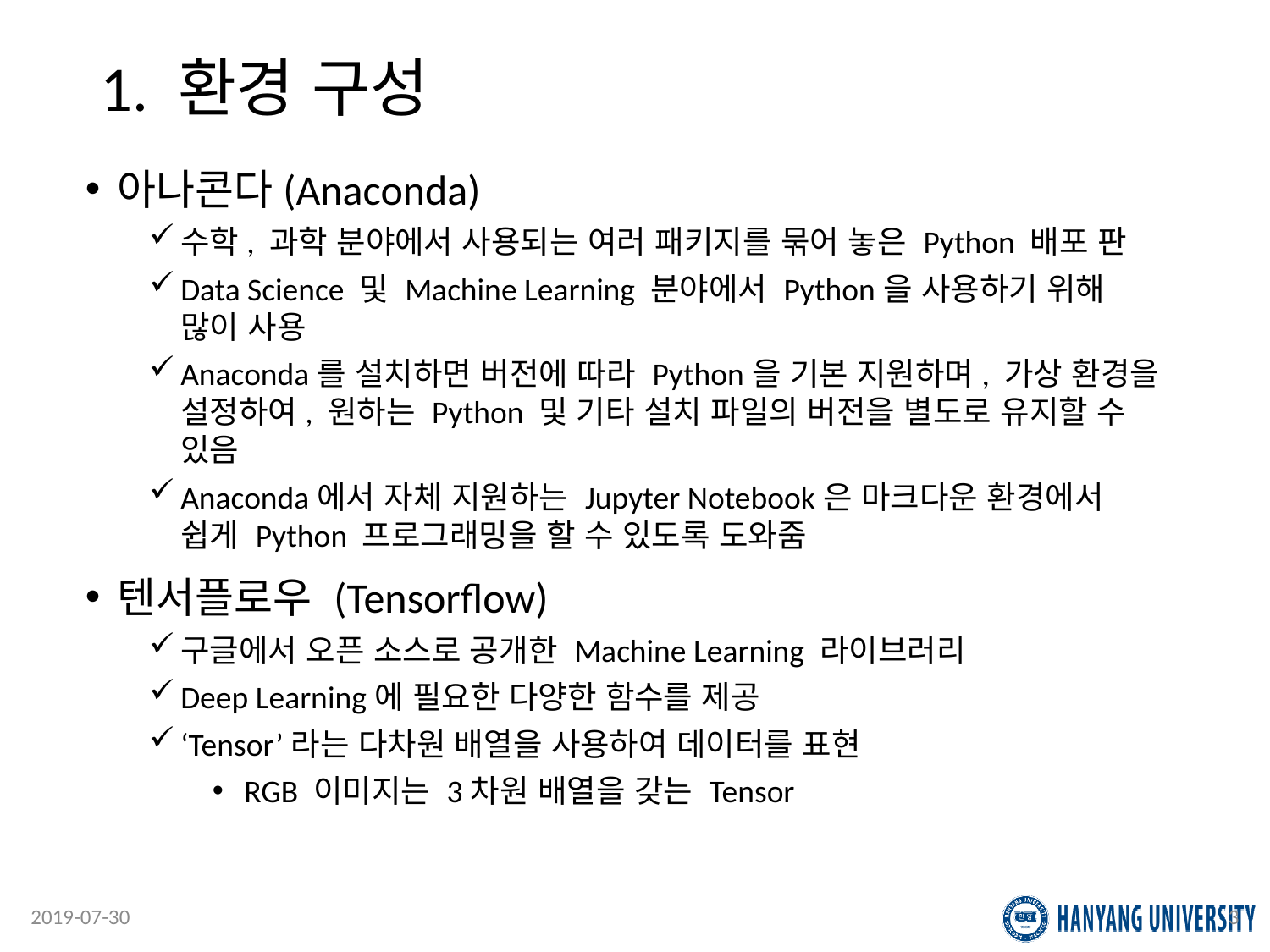

# 1. 환경 구성
아나콘다(Anaconda)
수학, 과학 분야에서 사용되는 여러 패키지를 묶어 놓은 Python 배포 판
Data Science 및 Machine Learning 분야에서 Python을 사용하기 위해 많이 사용
Anaconda를 설치하면 버전에 따라 Python을 기본 지원하며, 가상 환경을 설정하여, 원하는 Python 및 기타 설치 파일의 버전을 별도로 유지할 수 있음
Anaconda에서 자체 지원하는 Jupyter Notebook은 마크다운 환경에서 쉽게 Python 프로그래밍을 할 수 있도록 도와줌
텐서플로우 (Tensorflow)
구글에서 오픈 소스로 공개한 Machine Learning 라이브러리
Deep Learning에 필요한 다양한 함수를 제공
‘Tensor’라는 다차원 배열을 사용하여 데이터를 표현
RGB 이미지는 3차원 배열을 갖는 Tensor
2019-07-30
3